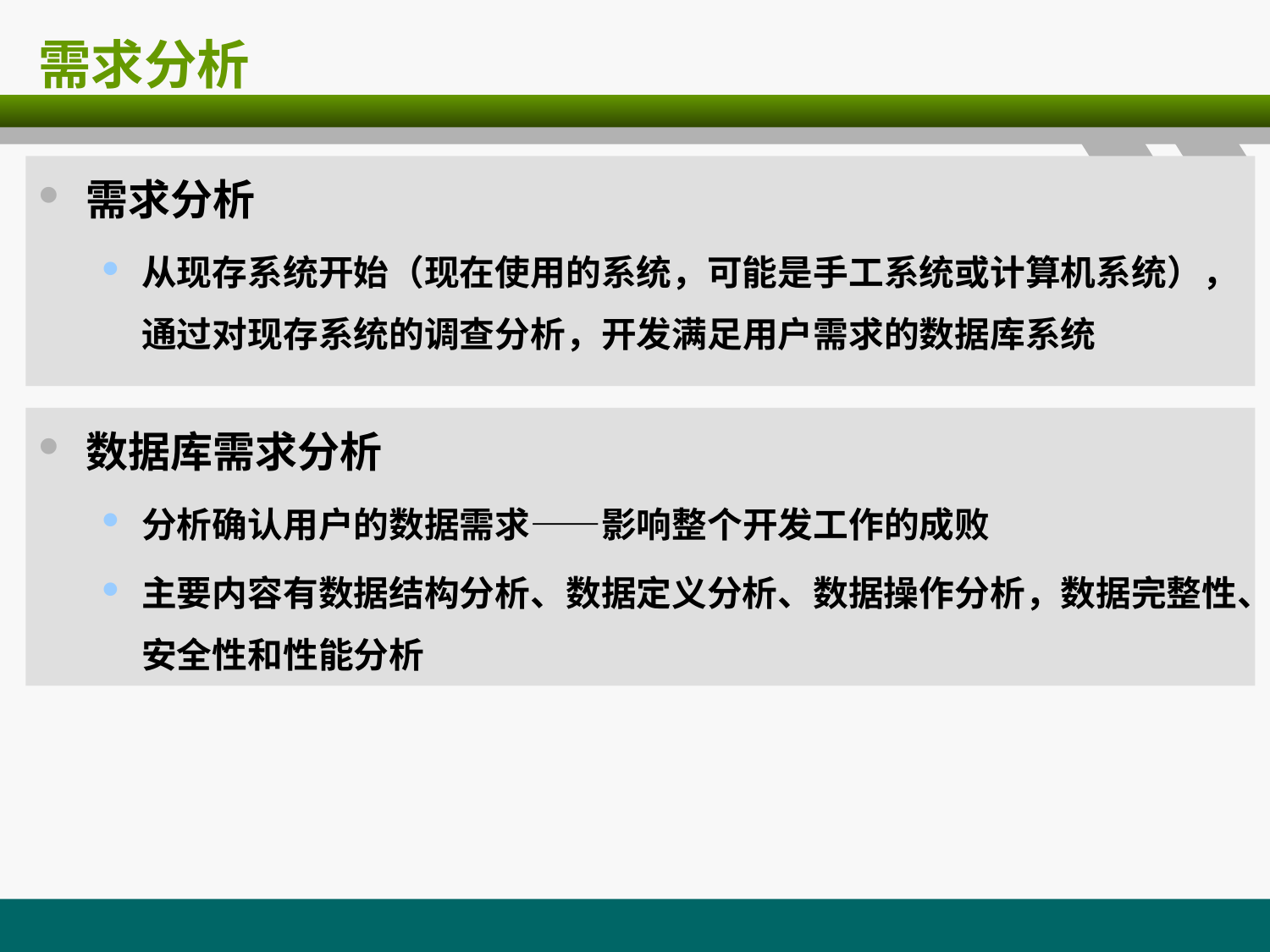

# 需求分析
需求分析
从现存系统开始（现在使用的系统，可能是手工系统或计算机系统），通过对现存系统的调查分析，开发满足用户需求的数据库系统
数据库需求分析
分析确认用户的数据需求——影响整个开发工作的成败
主要内容有数据结构分析、数据定义分析、数据操作分析，数据完整性、安全性和性能分析